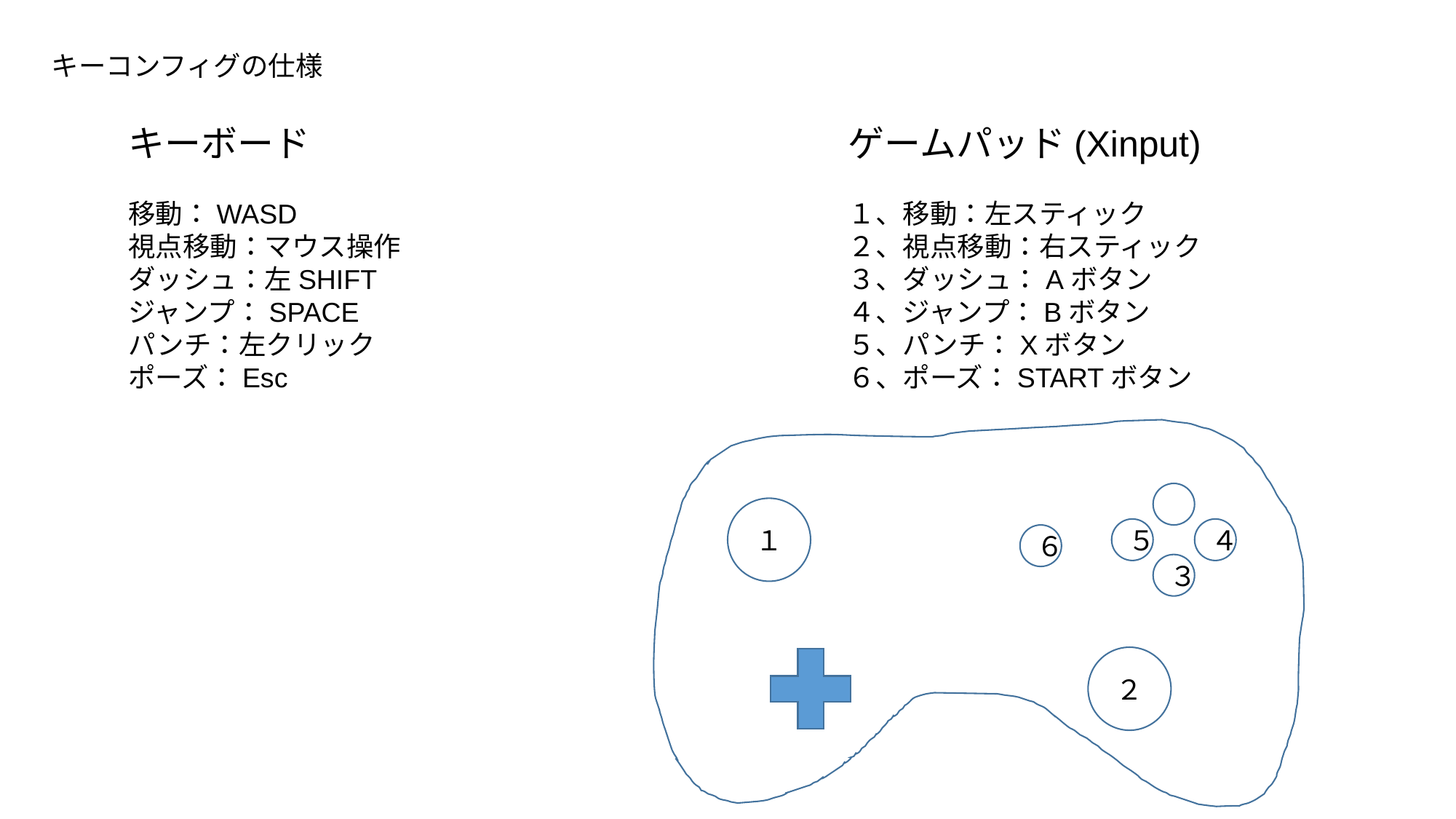

キーコンフィグの仕様
キーボード

移動：WASD
視点移動：マウス操作
ダッシュ：左SHIFT
ジャンプ：SPACE
パンチ：左クリック
ポーズ：Esc
ゲームパッド(Xinput)

１、移動：左スティック
２、視点移動：右スティック
３、ダッシュ：Aボタン
４、ジャンプ：Bボタン
５、パンチ：Xボタン
６、ポーズ：STARTボタン

１
５
４
６
３

２